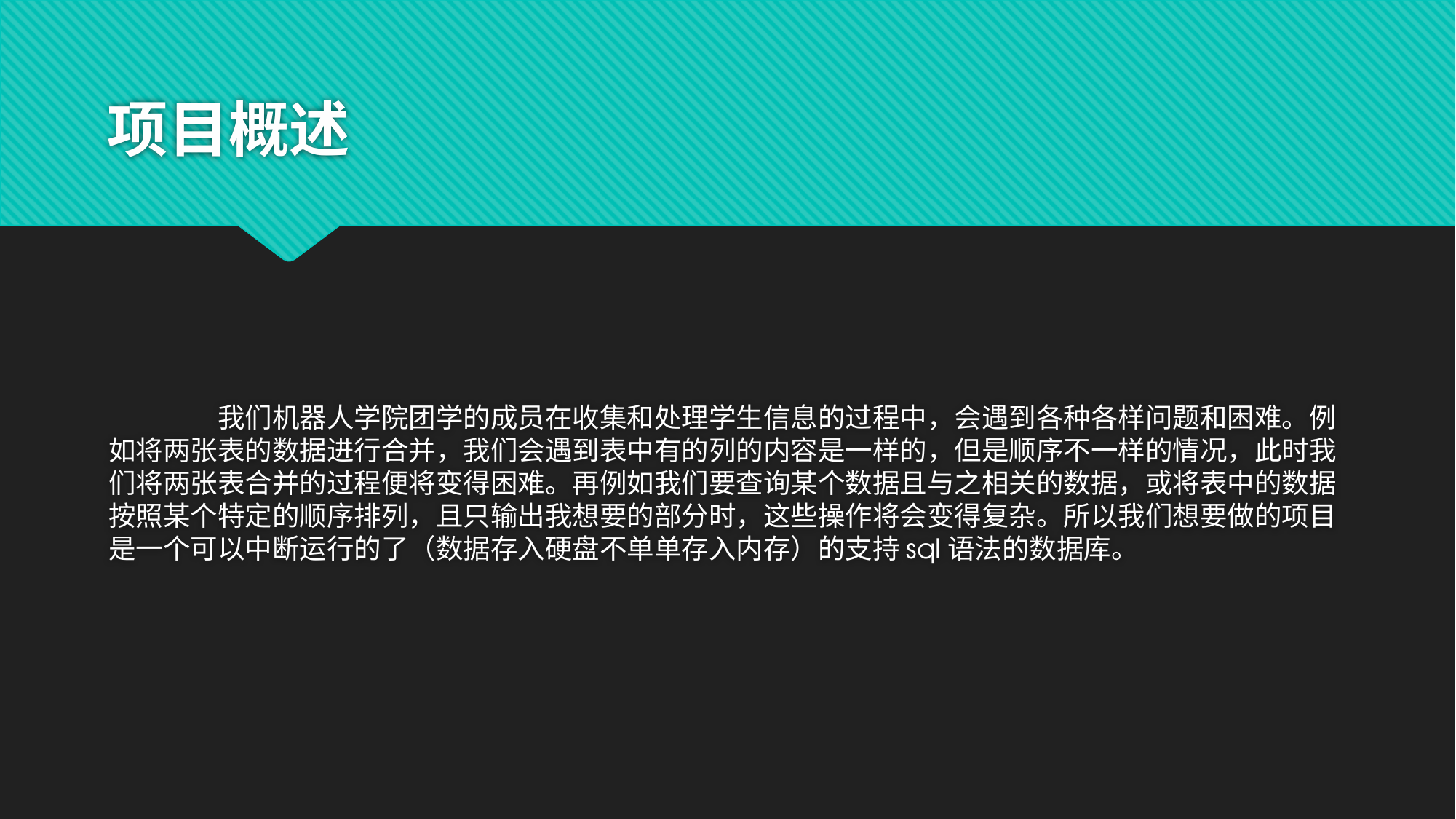

# 项目概述
	我们机器人学院团学的成员在收集和处理学生信息的过程中，会遇到各种各样问题和困难。例如将两张表的数据进行合并，我们会遇到表中有的列的内容是一样的，但是顺序不一样的情况，此时我们将两张表合并的过程便将变得困难。再例如我们要查询某个数据且与之相关的数据，或将表中的数据按照某个特定的顺序排列，且只输出我想要的部分时，这些操作将会变得复杂。所以我们想要做的项目是一个可以中断运行的了（数据存入硬盘不单单存入内存）的支持sql语法的数据库。